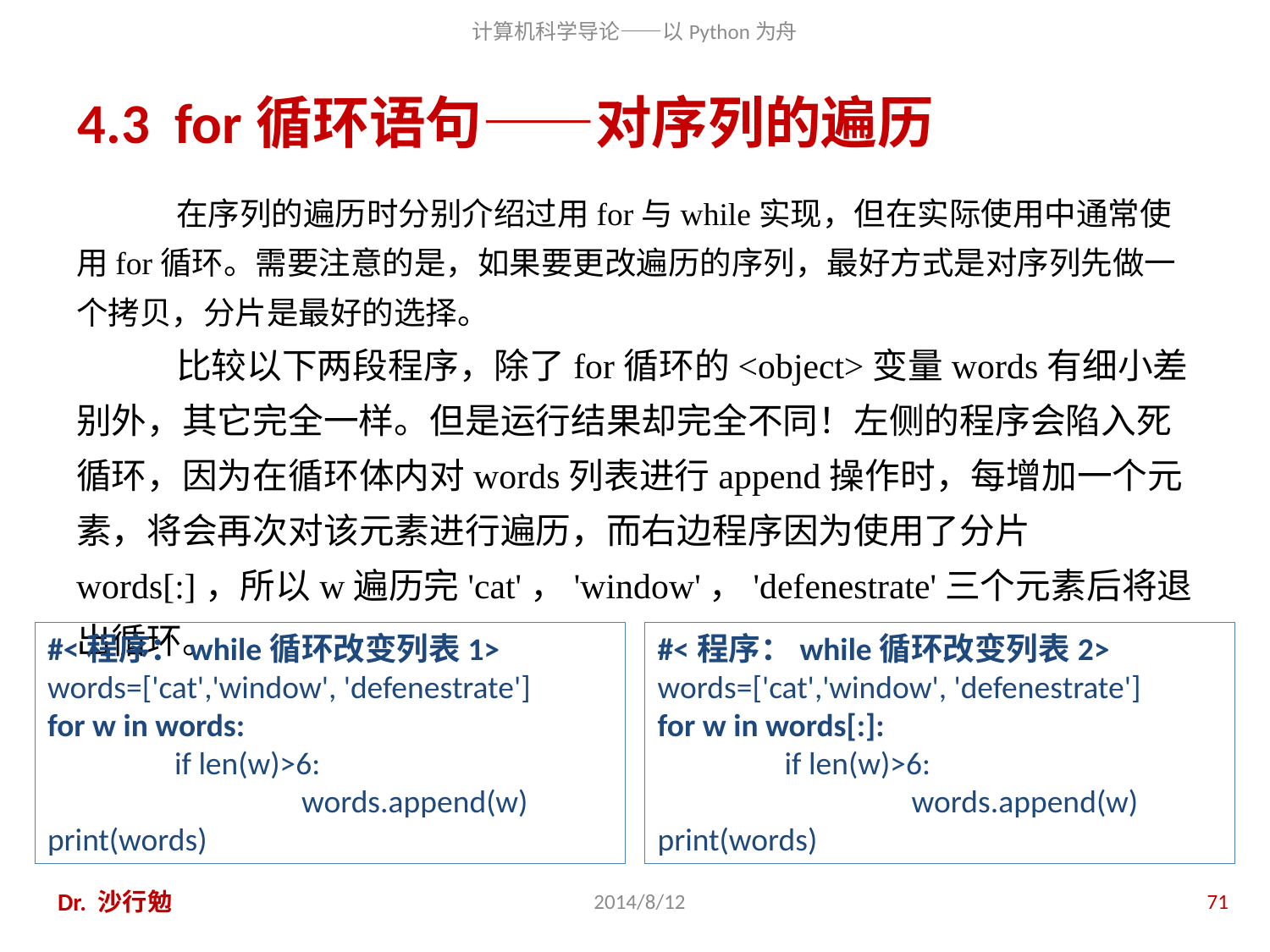

# 4.3  for循环语句——对序列的遍历
在序列的遍历时分别介绍过用for与while实现，但在实际使用中通常使用for循环。需要注意的是，如果要更改遍历的序列，最好方式是对序列先做一个拷贝，分片是最好的选择。
比较以下两段程序，除了for循环的<object>变量words有细小差别外，其它完全一样。但是运行结果却完全不同！左侧的程序会陷入死循环，因为在循环体内对words列表进行append操作时，每增加一个元素，将会再次对该元素进行遍历，而右边程序因为使用了分片words[:]，所以w遍历完'cat'，'window'，'defenestrate'三个元素后将退出循环。

#<程序：while循环改变列表1>
words=['cat','window', 'defenestrate']
for w in words:
	if len(w)>6:
		words.append(w)
print(words)
#<程序：while循环改变列表2>
words=['cat','window', 'defenestrate']
for w in words[:]:
	if len(w)>6:
		words.append(w)
print(words)
Dr. 沙行勉
2014/8/12
71